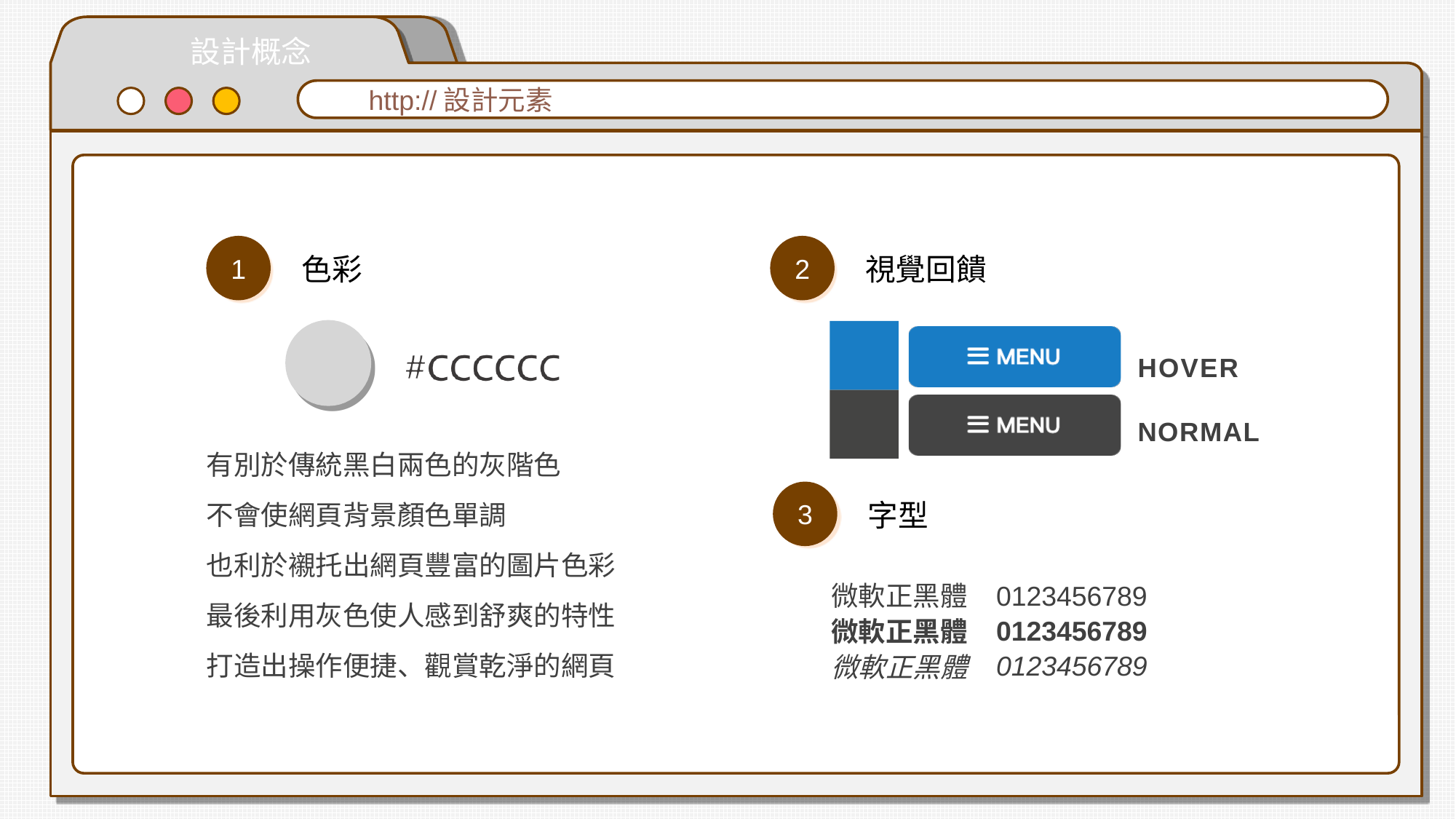

設計概念
http://設計元素

色彩
1

有別於傳統黑白兩色的灰階色
不會使網頁背景顏色單調
也利於襯托出網頁豐富的圖片色彩
最後利用灰色使人感到舒爽的特性
打造出操作便捷、觀賞乾淨的網頁

視覺回饋
2

HOVER

NORMAL

字型
3
微軟正黑體
0123456789
0123456789
微軟正黑體
0123456789
微軟正黑體